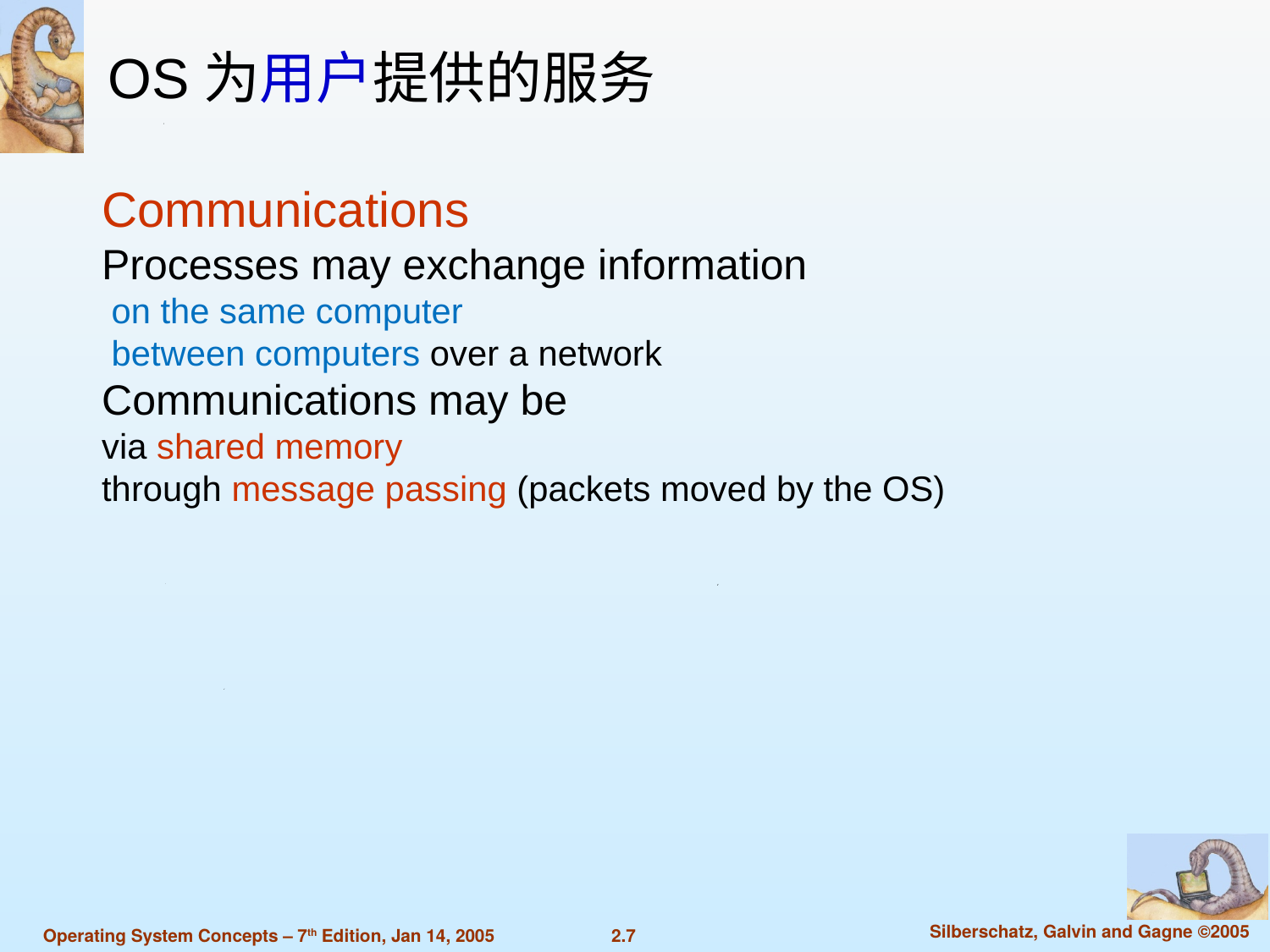

OS为用户提供的服务
Communications
Processes may exchange information
 on the same computer
 between computers over a network
Communications may be
via shared memory
through message passing (packets moved by the OS)